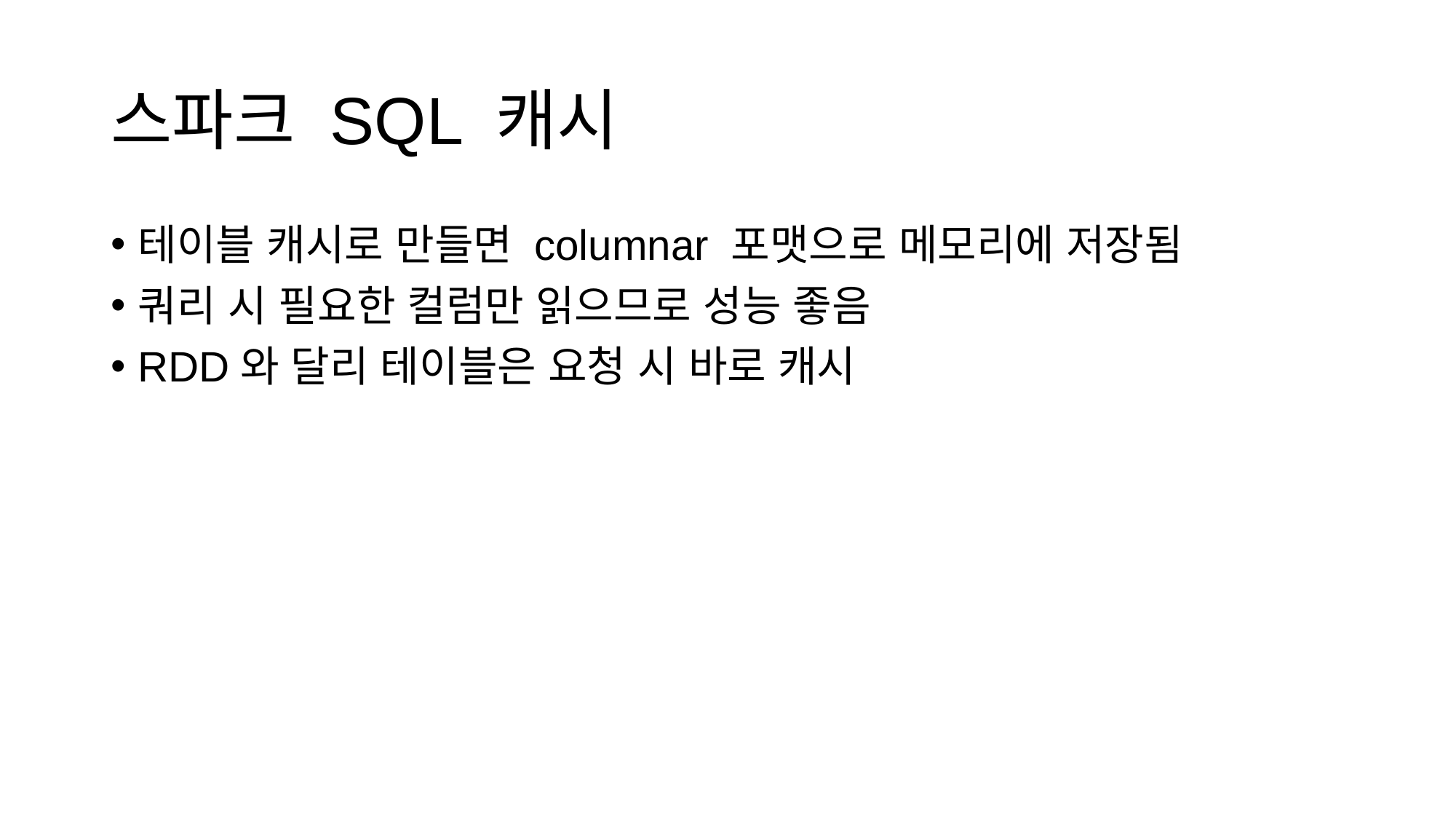

# 스파크 SQL 캐시
테이블 캐시로 만들면 columnar 포맷으로 메모리에 저장됨
쿼리 시 필요한 컬럼만 읽으므로 성능 좋음
RDD와 달리 테이블은 요청 시 바로 캐시